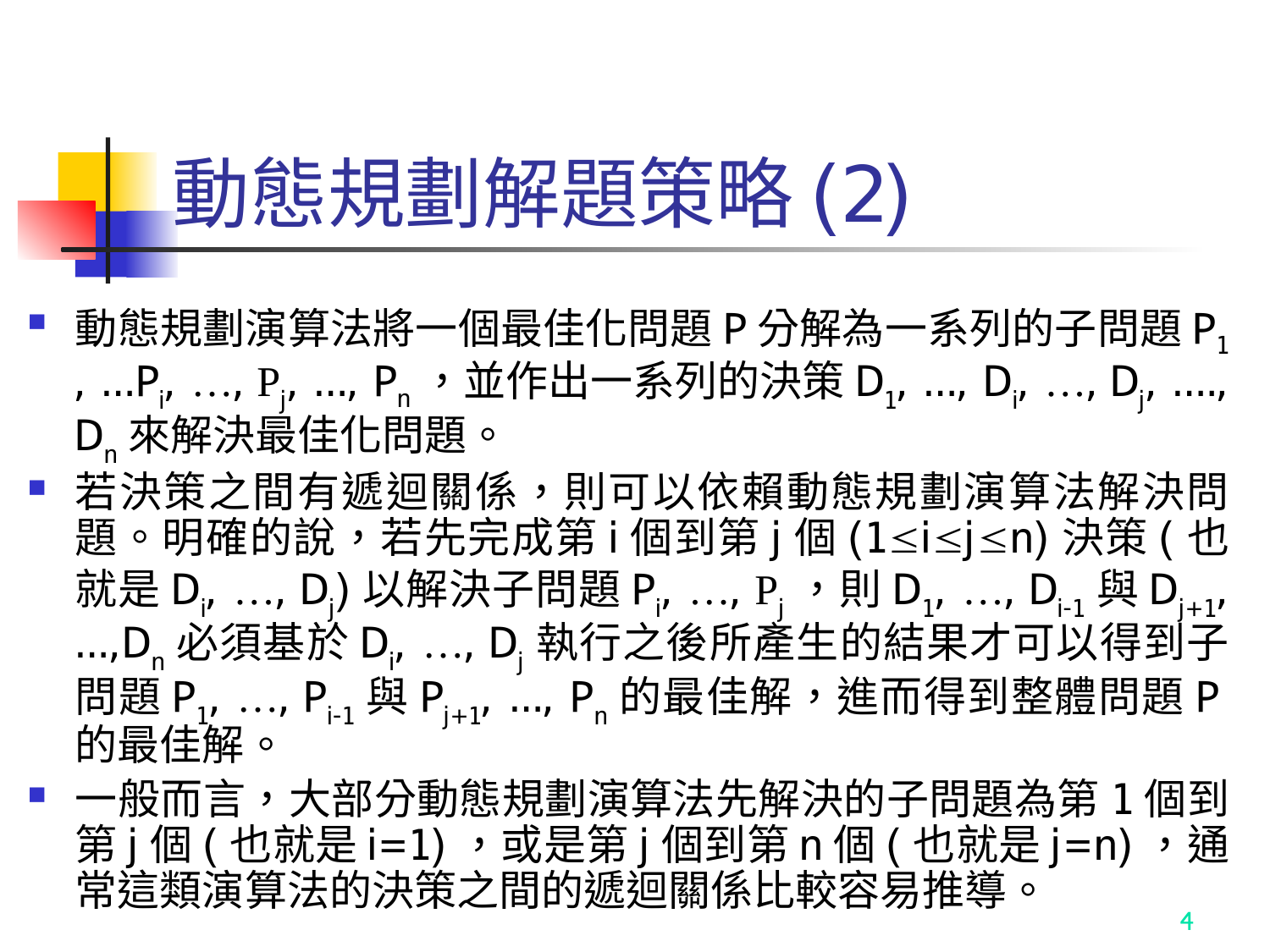

# 動態規劃解題策略(2)
動態規劃演算法將一個最佳化問題P分解為一系列的子問題P1 , …Pi, …, Pj, …, Pn，並作出一系列的決策D1, …, Di, …, Dj, …., Dn來解決最佳化問題。
若決策之間有遞迴關係，則可以依賴動態規劃演算法解決問題。明確的說，若先完成第i個到第j個(1≤i≤j≤n)決策(也就是Di, …, Dj)以解決子問題Pi, …, Pj，則D1, …, Di-1與Dj+1, …,Dn必須基於Di, …, Dj執行之後所產生的結果才可以得到子問題P1, …, Pi-1與Pj+1, …, Pn的最佳解，進而得到整體問題P的最佳解。
一般而言，大部分動態規劃演算法先解決的子問題為第1個到第j個(也就是i=1)，或是第j個到第n個(也就是j=n)，通常這類演算法的決策之間的遞迴關係比較容易推導。

4